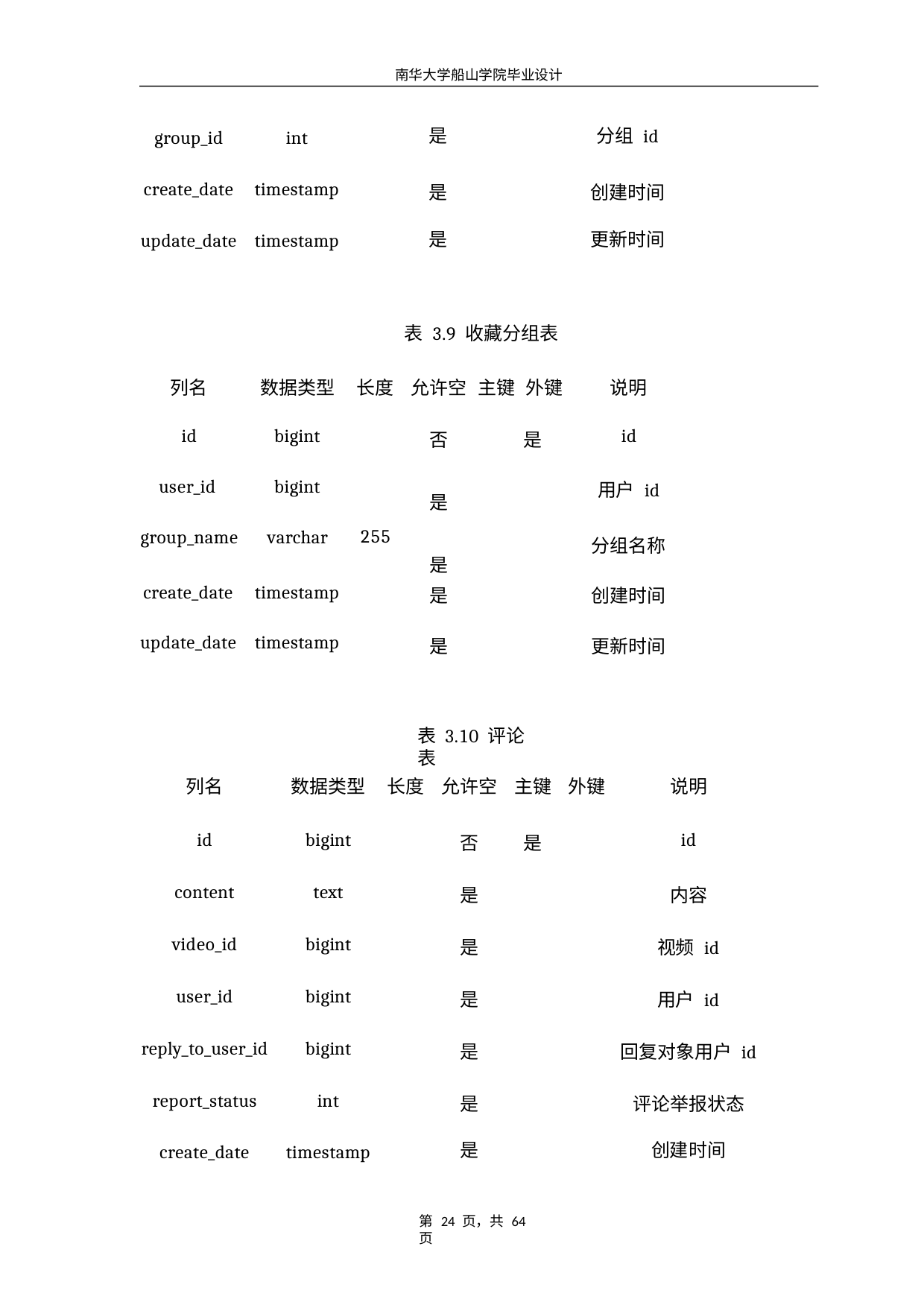

南华大学船山学院毕业设计

| group\_id | int | 是 |  | 分组 id |
| --- | --- | --- | --- | --- |
| create\_date | timestamp | 是 |  | 创建时间 |
| update\_date | timestamp | 是 |  | 更新时间 |
|  |  |  | 表 3.9 收藏分组表 |  |
| 列名 | 数据类型 | 长度 | 允许空 主键 外键 | 说明 |
| id user\_id group\_name | bigint bigint varchar | 255 | 否 是 是 是 | id 用户 id 分组名称 |
| create\_date update\_date | timestamp timestamp |  | 是 是 | 创建时间 更新时间 |
表 3.10 评论表
| 列名 | 数据类型 | 长度 | 允许空 | 主键 | 外键 | 说明 |
| --- | --- | --- | --- | --- | --- | --- |
| id | bigint |  | 否 | 是 |  | id |
| content | text |  | 是 |  |  | 内容 |
| video\_id | bigint |  | 是 |  |  | 视频 id |
| user\_id | bigint |  | 是 |  |  | 用户 id |
| reply\_to\_user\_id | bigint |  | 是 |  |  | 回复对象用户 id |
| report\_status | int |  | 是 |  |  | 评论举报状态 |
| create\_date | timestamp |  | 是 |  |  | 创建时间 |
第 24 页，共 64 页